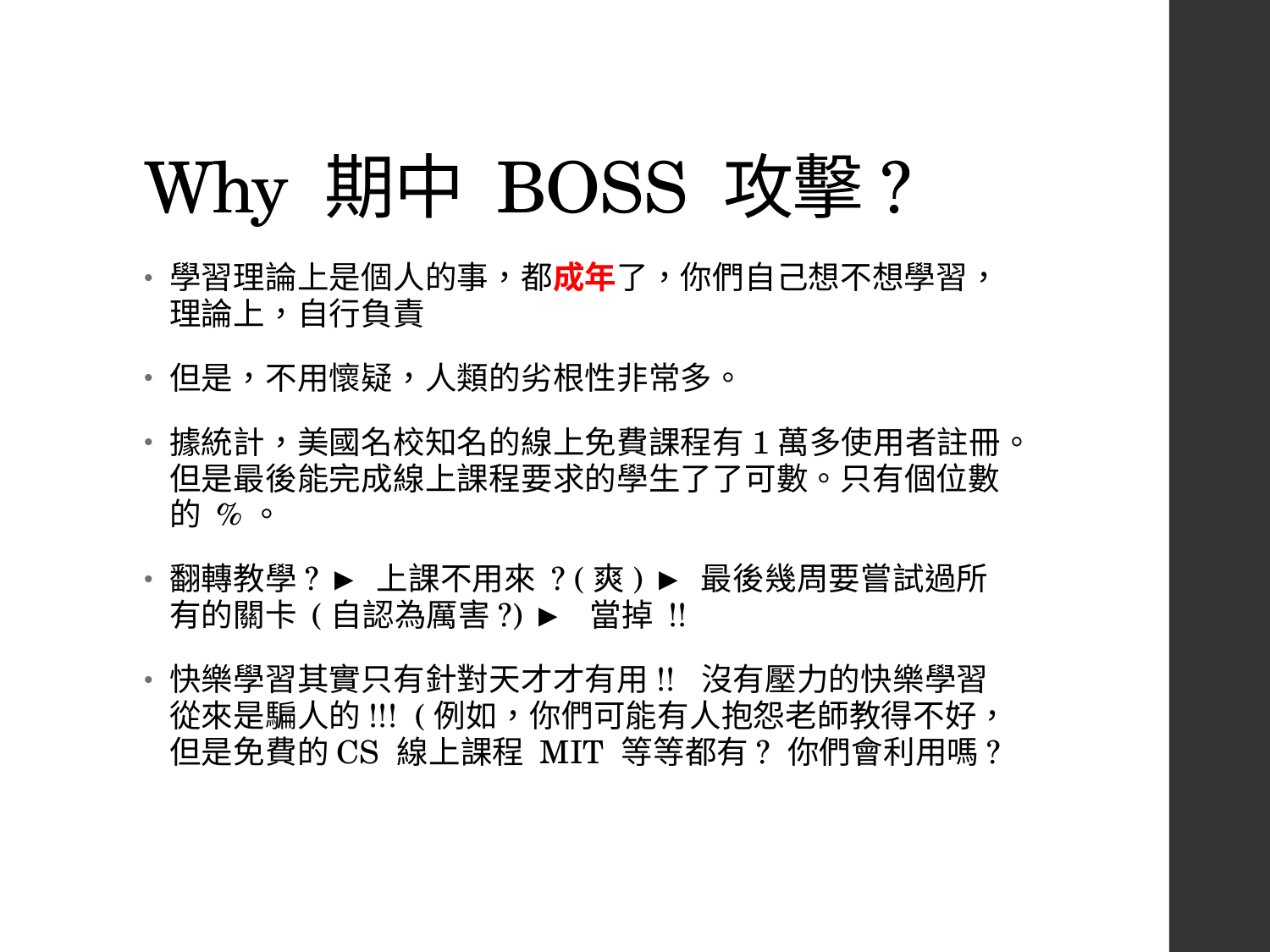

# Why 期中 BOSS 攻擊?
學習理論上是個人的事，都成年了，你們自己想不想學習，理論上，自行負責
但是，不用懷疑，人類的劣根性非常多。
據統計，美國名校知名的線上免費課程有1萬多使用者註冊。但是最後能完成線上課程要求的學生了了可數。只有個位數的 %。
翻轉教學? ► 上課不用來 ? (爽) ► 最後幾周要嘗試過所有的關卡 (自認為厲害?) ►  當掉 !!
快樂學習其實只有針對天才才有用!!  沒有壓力的快樂學習從來是騙人的!!!  (例如，你們可能有人抱怨老師教得不好，但是免費的CS 線上課程 MIT 等等都有? 你們會利用嗎?